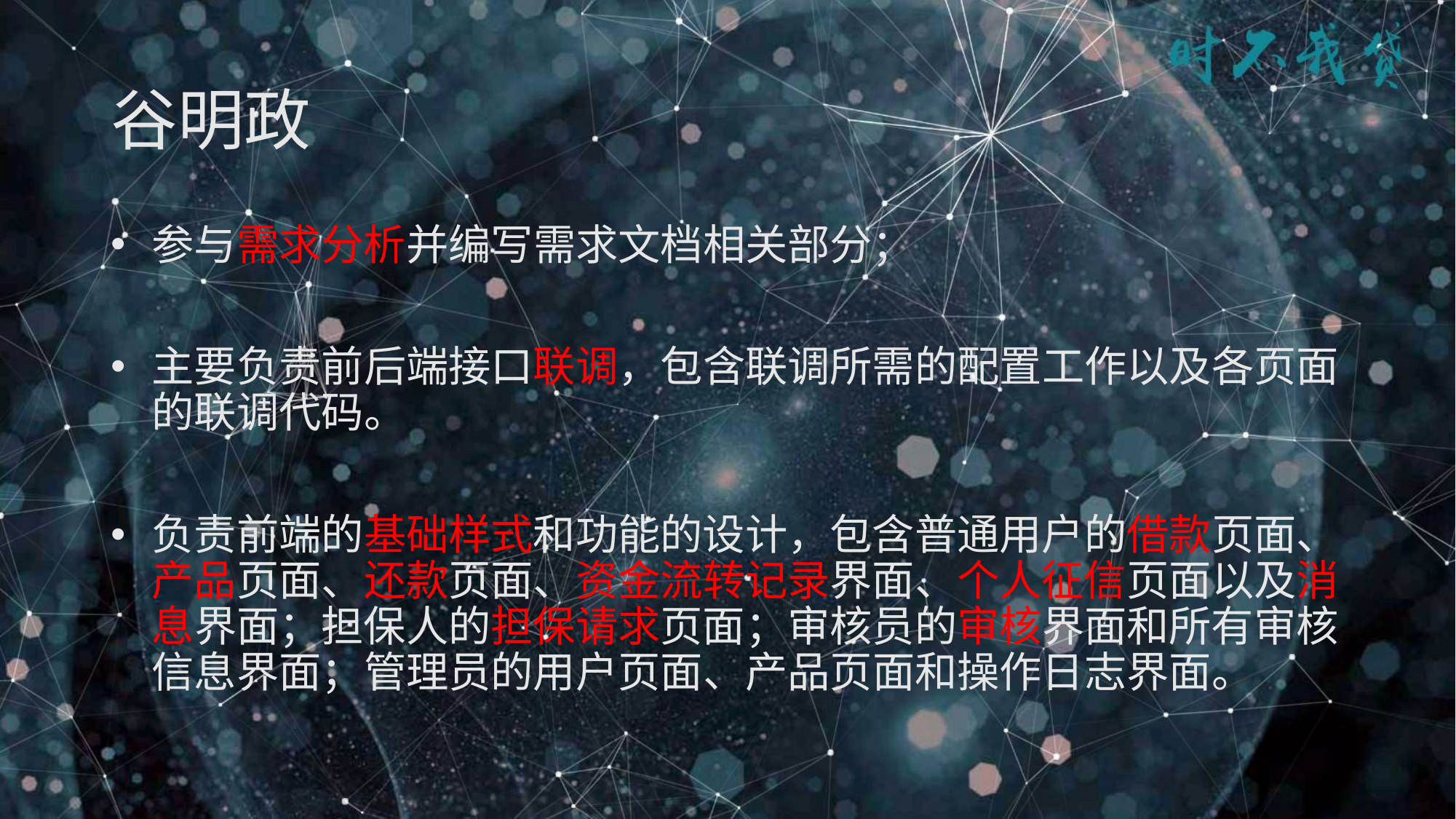

# 谷明政
参与需求分析并编写需求文档相关部分；

主要负责前后端接口联调，包含联调所需的配置工作以及各页面的联调代码。

负责前端的基础样式和功能的设计，包含普通用户的借款页面、产品页面、还款页面、资金流转记录界面、个人征信页面以及消息界面；担保人的担保请求页面；审核员的审核界面和所有审核信息界面；管理员的用户页面、产品页面和操作日志界面。